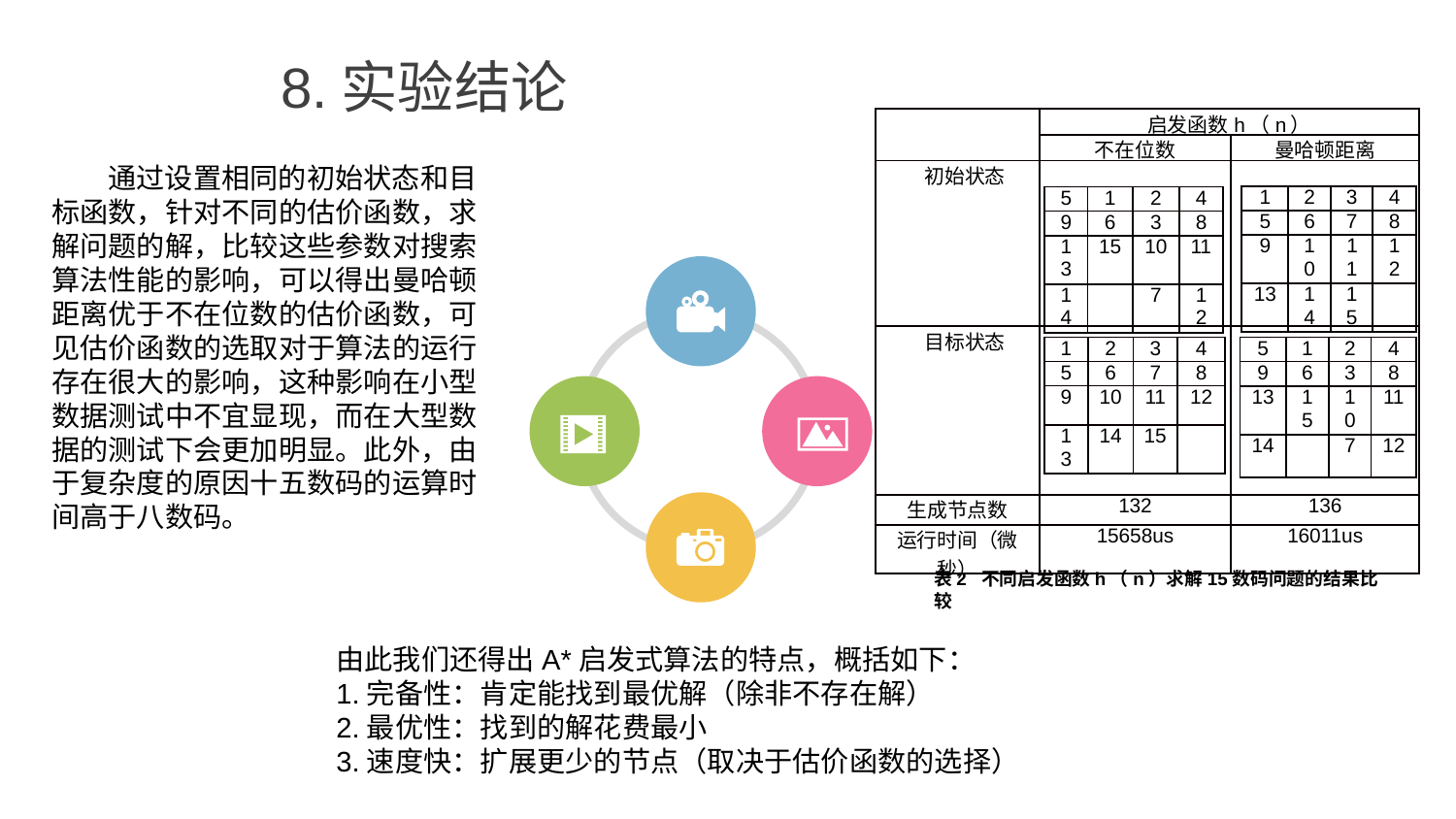

8.实验结论
|  | 启发函数h（n） |  |
| --- | --- | --- |
|  | 不在位数 | 曼哈顿距离 |
| 初始状态 |  |  |
| 目标状态 |  |  |
| 生成节点数 | 132 | 136 |
| 运行时间（微秒） | 15658us | 16011us |
通过设置相同的初始状态和目标函数，针对不同的估价函数，求解问题的解，比较这些参数对搜索算法性能的影响，可以得出曼哈顿距离优于不在位数的估价函数，可见估价函数的选取对于算法的运行存在很大的影响，这种影响在小型数据测试中不宜显现，而在大型数据的测试下会更加明显。此外，由于复杂度的原因十五数码的运算时间高于八数码。

| 1 | 2 | 3 | 4 |
| --- | --- | --- | --- |
| 5 | 6 | 7 | 8 |
| 9 | 10 | 11 | 12 |
| 13 | 14 | 15 |  |
| 5 | 1 | 2 | 4 |
| --- | --- | --- | --- |
| 9 | 6 | 3 | 8 |
| 13 | 15 | 10 | 11 |
| 14 |  | 7 | 12 |

| 1 | 2 | 3 | 4 |
| --- | --- | --- | --- |
| 5 | 6 | 7 | 8 |
| 9 | 10 | 11 | 12 |
| 13 | 14 | 15 |  |
| 5 | 1 | 2 | 4 |
| --- | --- | --- | --- |
| 9 | 6 | 3 | 8 |
| 13 | 15 | 10 | 11 |
| 14 |  | 7 | 12 |

表2  不同启发函数h（n）求解15数码问题的结果比较
由此我们还得出A*启发式算法的特点，概括如下：
1.完备性：肯定能找到最优解（除非不存在解）
2.最优性：找到的解花费最小
3.速度快：扩展更少的节点（取决于估价函数的选择）